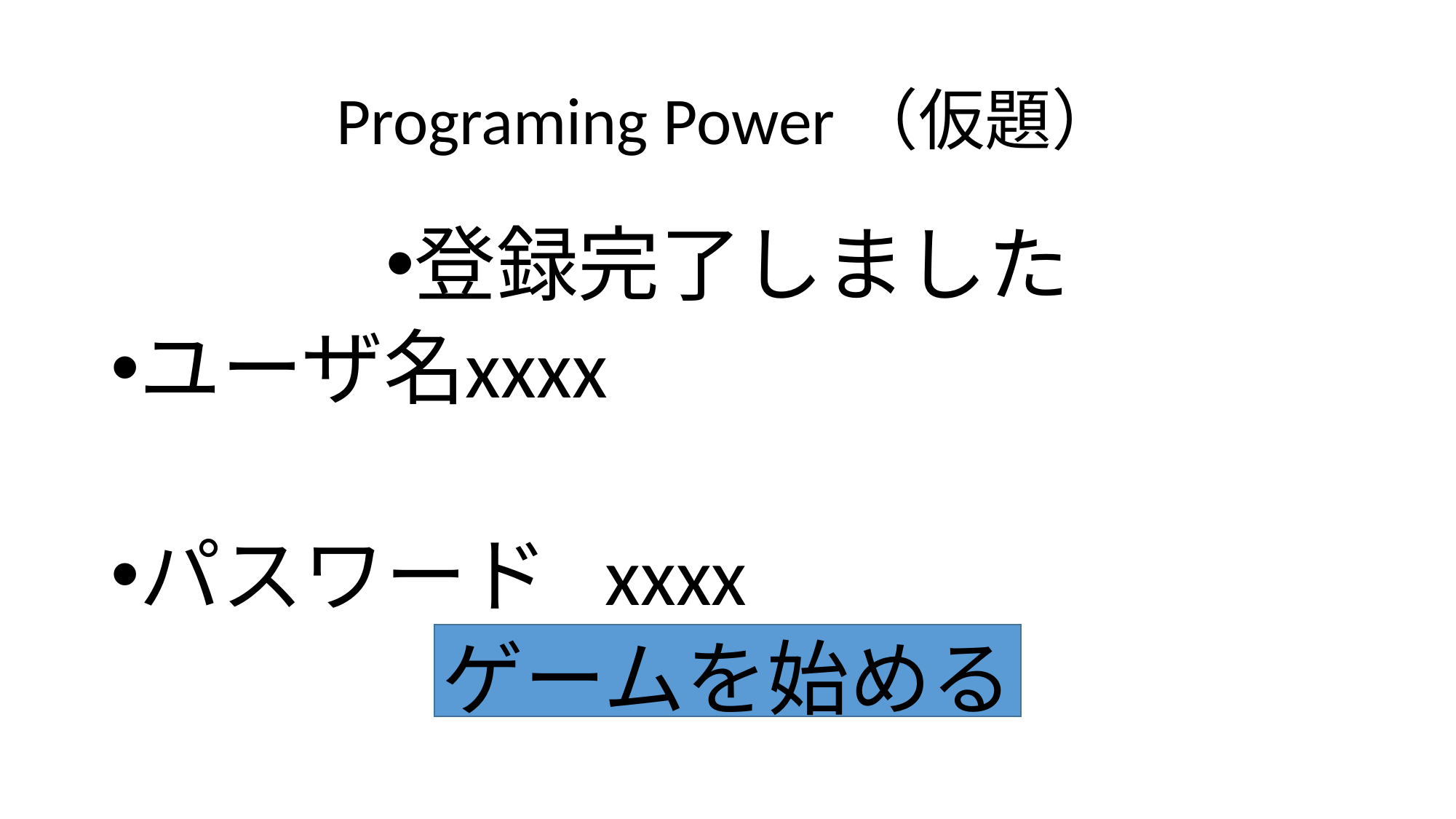

# Programing Power（仮題）
登録完了しました
ユーザ名	xxxx

パスワード  xxxx
ゲームを始める